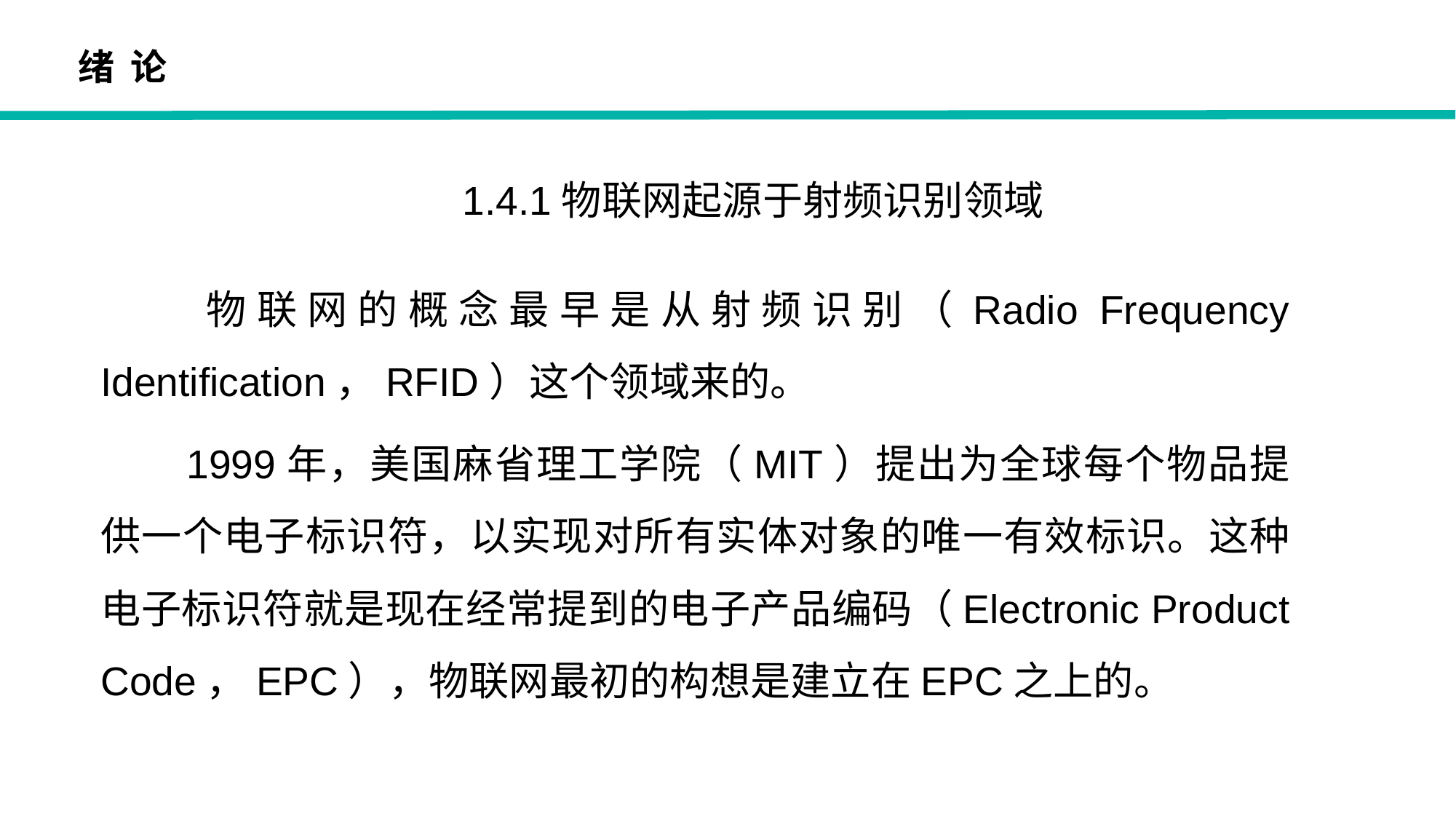

1.4.1物联网起源于射频识别领域
​物联网的概念最早是从射频识别（Radio Frequency Identification，RFID）这个领域来的。
1999年，美国麻省理工学院（MIT）提出为全球每个物品提供一个电子标识符，以实现对所有实体对象的唯一有效标识。这种电子标识符就是现在经常提到的电子产品编码（Electronic Product Code，EPC），物联网最初的构想是建立在EPC之上的。